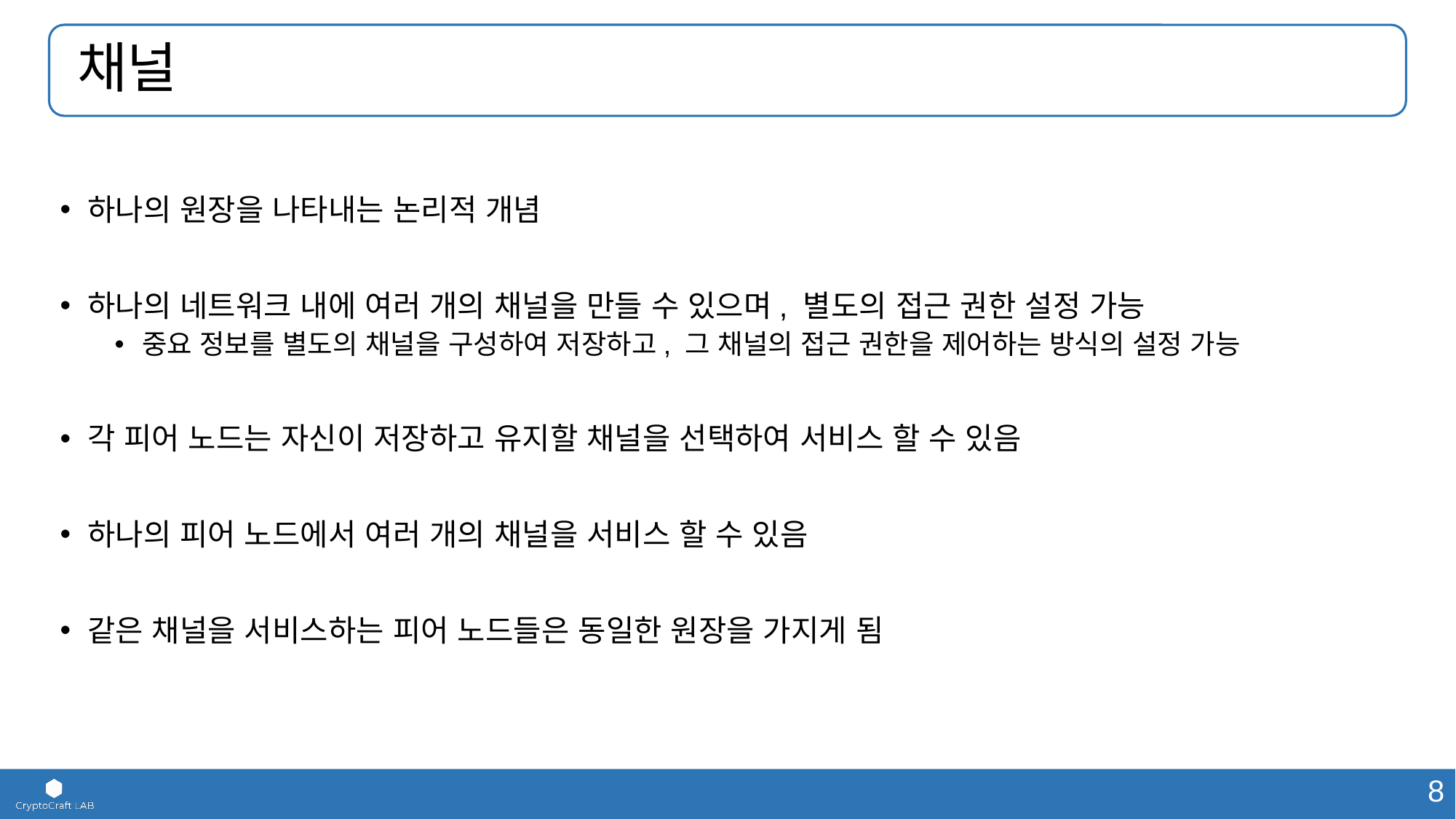

# 채널

하나의 원장을 나타내는 논리적 개념

하나의 네트워크 내에 여러 개의 채널을 만들 수 있으며, 별도의 접근 권한 설정 가능
중요 정보를 별도의 채널을 구성하여 저장하고, 그 채널의 접근 권한을 제어하는 방식의 설정 가능

각 피어 노드는 자신이 저장하고 유지할 채널을 선택하여 서비스 할 수 있음

하나의 피어 노드에서 여러 개의 채널을 서비스 할 수 있음

같은 채널을 서비스하는 피어 노드들은 동일한 원장을 가지게 됨